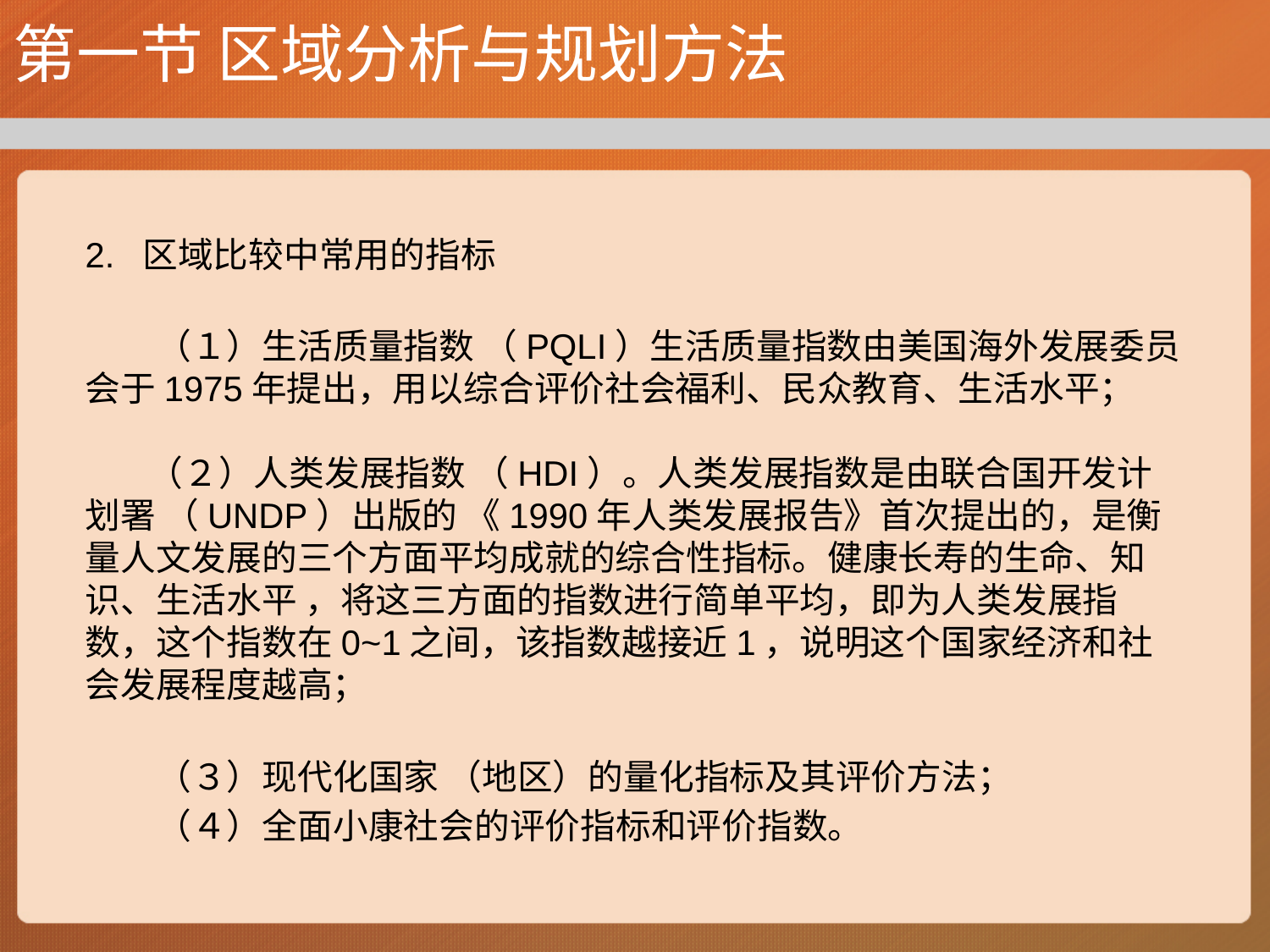

# 第一节 区域分析与规划方法
2.  区域比较中常用的指标
        （１）生活质量指数 （PQLI）生活质量指数由美国海外发展委员会于1975年提出，用以综合评价社会福利、民众教育、生活水平；
        （２）人类发展指数 （HDI）。人类发展指数是由联合国开发计划署 （UNDP）出版的 《1990年人类发展报告》首次提出的，是衡量人文发展的三个方面平均成就的综合性指标。健康长寿的生命、知识、生活水平 ，将这三方面的指数进行简单平均，即为人类发展指数，这个指数在0~1之间，该指数越接近1，说明这个国家经济和社会发展程度越高；
        （３）现代化国家 （地区）的量化指标及其评价方法；
        （４）全面小康社会的评价指标和评价指数。